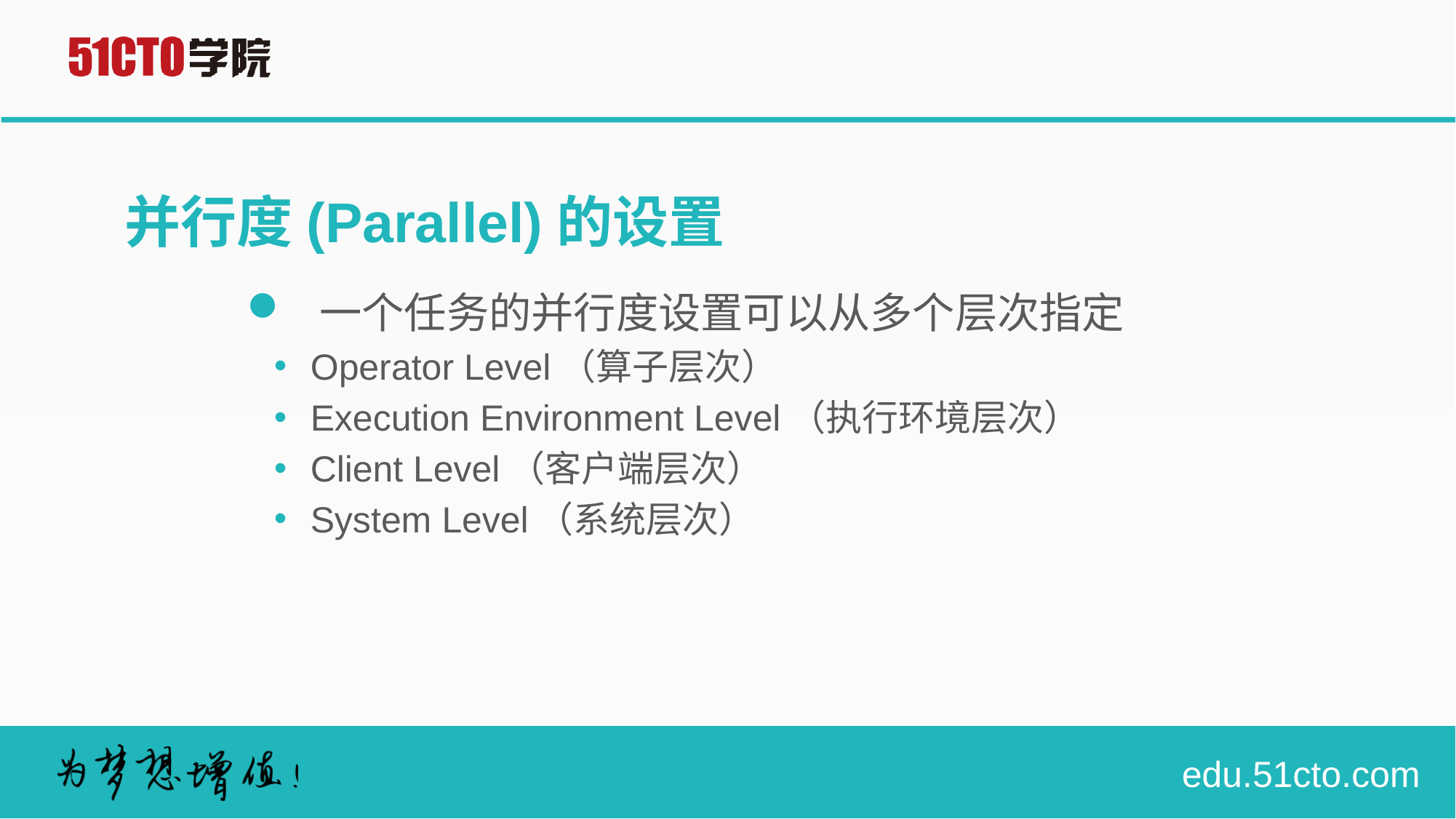

# 并行度(Parallel)的设置
一个任务的并行度设置可以从多个层次指定
Operator Level（算子层次）
Execution Environment Level（执行环境层次）
Client Level（客户端层次）
System Level（系统层次）